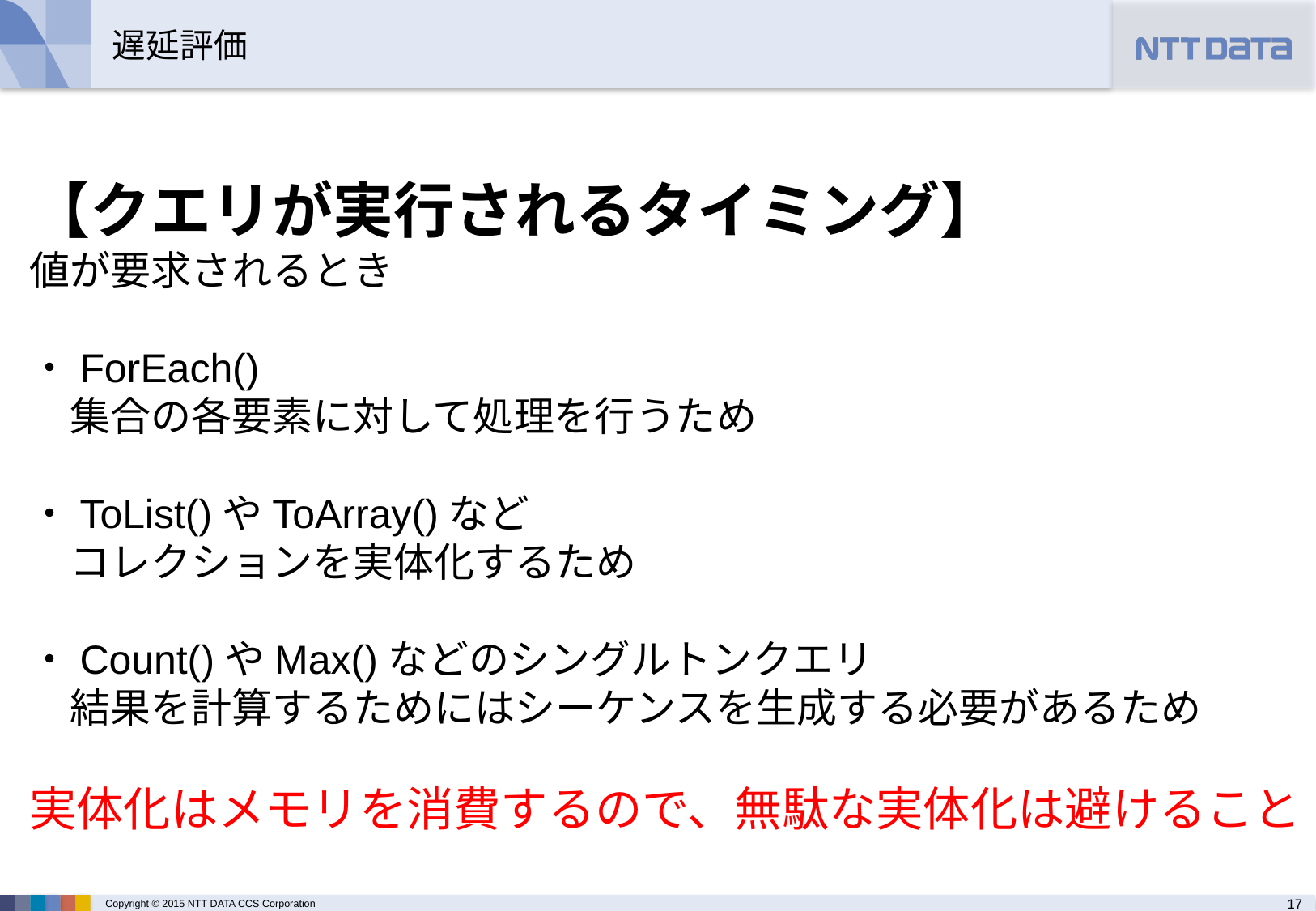

# 遅延評価
【クエリが実行されるタイミング】
値が要求されるとき

・ForEach()
　集合の各要素に対して処理を行うため

・ToList()やToArray()など
　コレクションを実体化するため

・Count()やMax()などのシングルトンクエリ
　結果を計算するためにはシーケンスを生成する必要があるため

実体化はメモリを消費するので、無駄な実体化は避けること